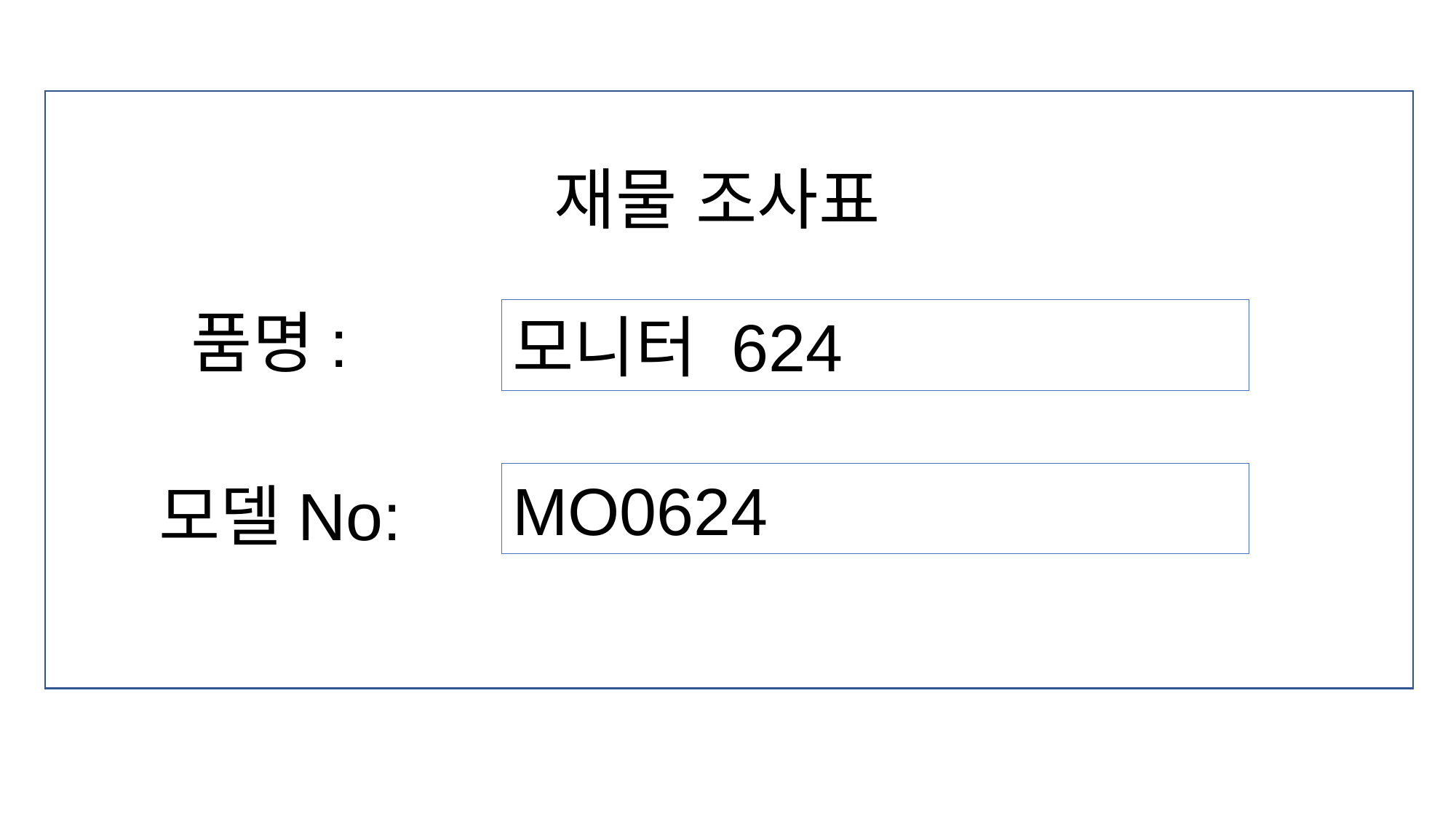

재물 조사표
품명:
모니터 624
MO0624
모델No: